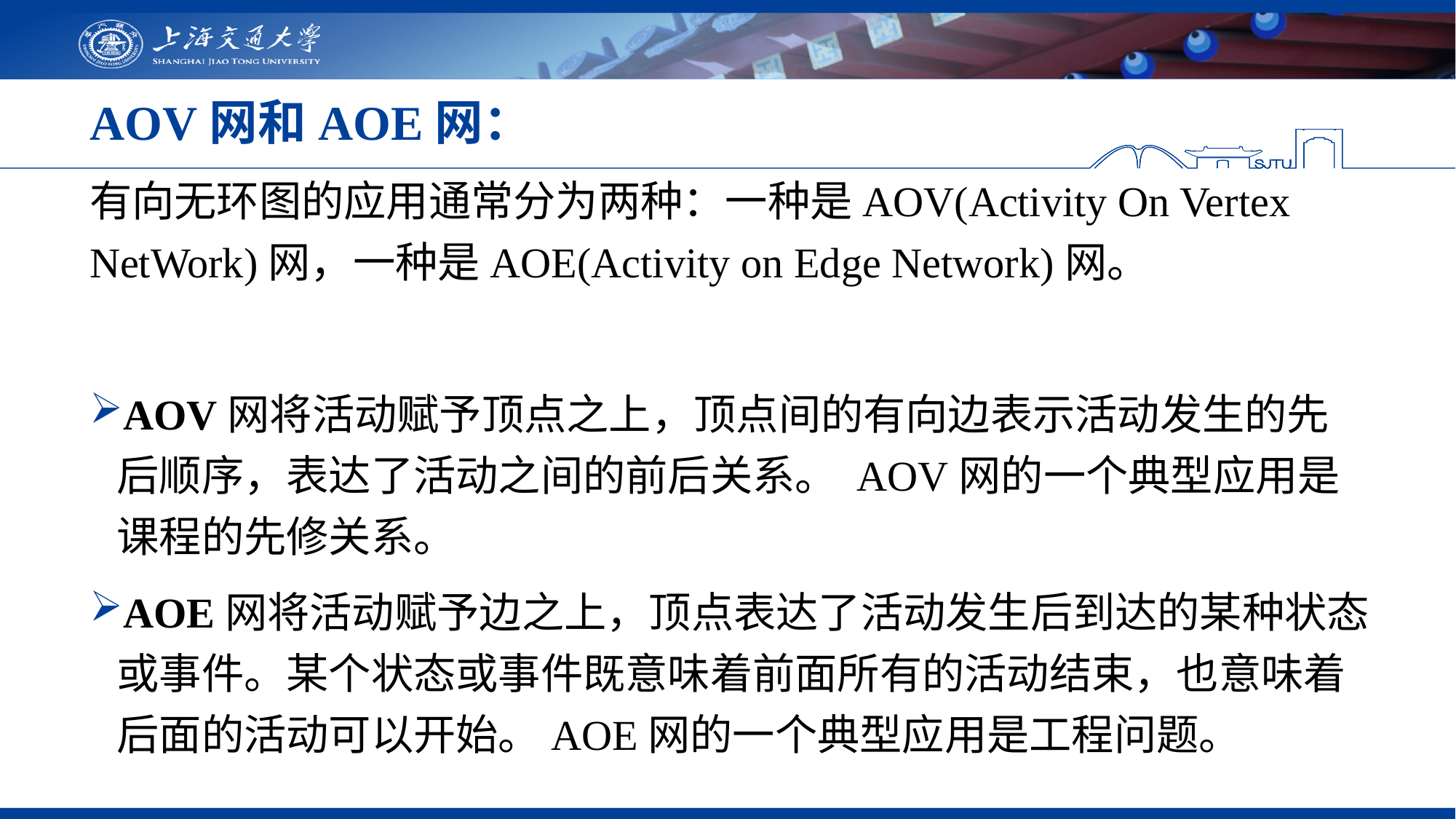

# AOV网和AOE网：
有向无环图的应用通常分为两种：一种是AOV(Activity On Vertex NetWork)网，一种是AOE(Activity on Edge Network)网。

AOV网将活动赋予顶点之上，顶点间的有向边表示活动发生的先后顺序，表达了活动之间的前后关系。 AOV网的一个典型应用是课程的先修关系。
AOE网将活动赋予边之上，顶点表达了活动发生后到达的某种状态或事件。某个状态或事件既意味着前面所有的活动结束，也意味着后面的活动可以开始。AOE网的一个典型应用是工程问题。